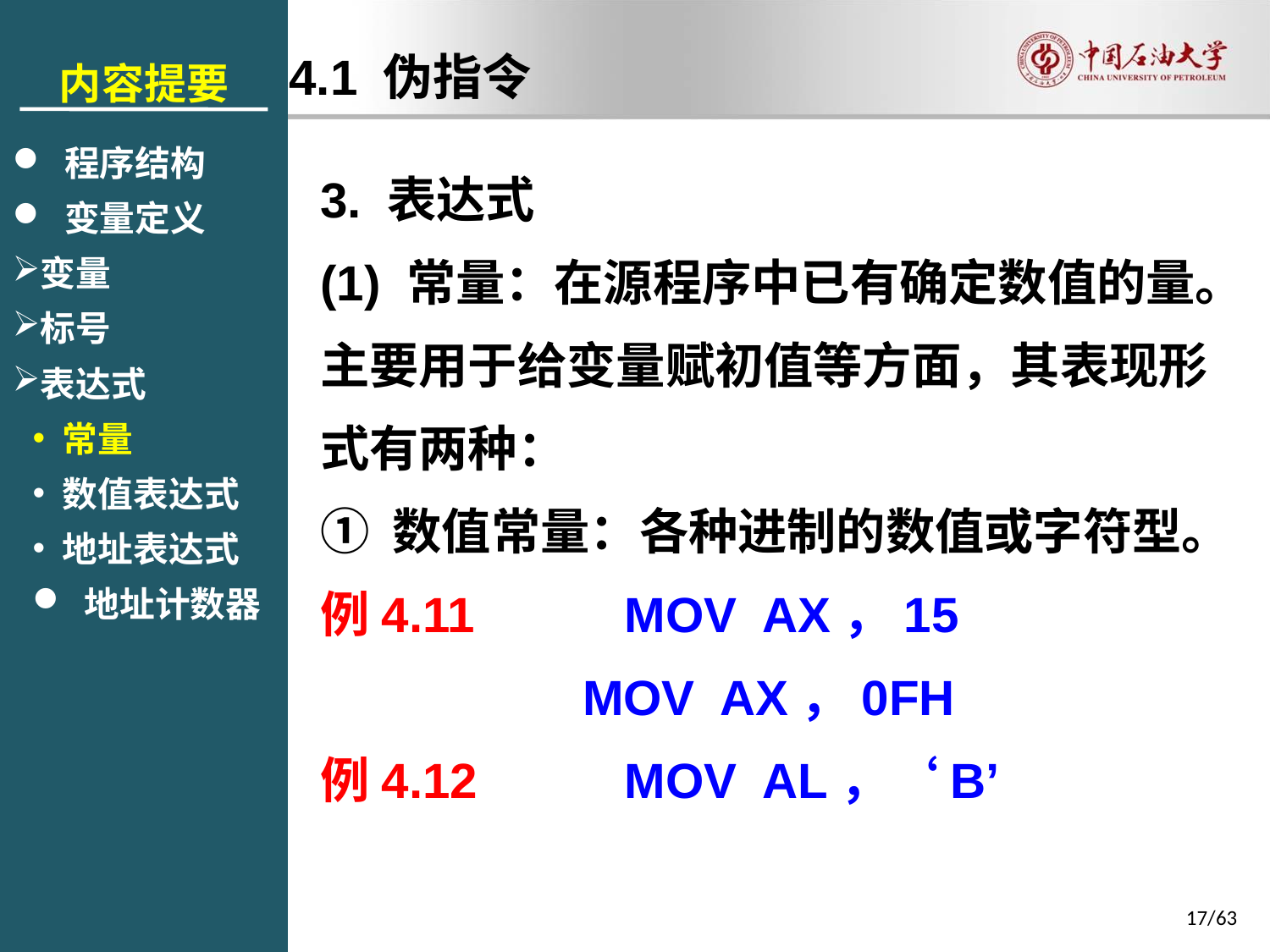

内容提要
 程序结构
 变量定义
变量
标号
表达式
常量
数值表达式
地址表达式
 地址计数器

4.1 伪指令
3. 表达式
(1) 常量：在源程序中已有确定数值的量。
主要用于给变量赋初值等方面，其表现形式有两种：
① 数值常量：各种进制的数值或字符型。
例4.11  	 MOV  AX，15
MOV  AX，0FH
例4.12  	 MOV  AL，‘B’
17/63